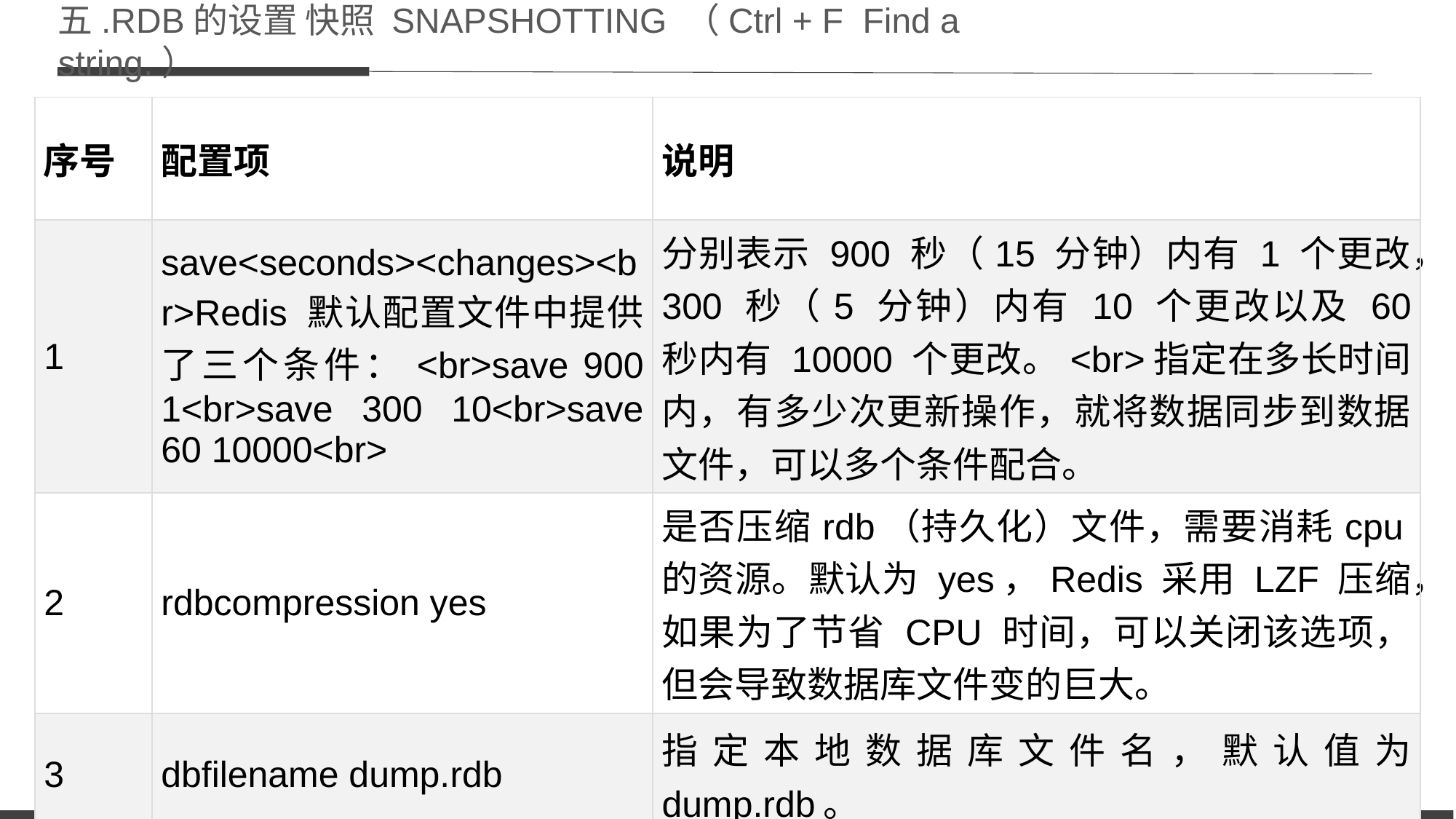

五.RDB的设置 快照 SNAPSHOTTING （Ctrl + F  Find a string.）

| 序号 | 配置项 | 说明 |
| --- | --- | --- |
| 1 | save<seconds><changes><br>Redis 默认配置文件中提供了三个条件：<br>save 900 1<br>save 300 10<br>save 60 10000<br> | 分别表示 900 秒（15 分钟）内有 1 个更改，300 秒（5 分钟）内有 10 个更改以及 60 秒内有 10000 个更改。<br>指定在多长时间内，有多少次更新操作，就将数据同步到数据文件，可以多个条件配合。 |
| 2 | rdbcompression yes | 是否压缩rdb（持久化）文件，需要消耗cpu的资源。默认为 yes，Redis 采用 LZF 压缩，如果为了节省 CPU 时间，可以关闭该选项，但会导致数据库文件变的巨大。 |
| 3 | dbfilename dump.rdb | 指定本地数据库文件名，默认值为 dump.rdb。 |